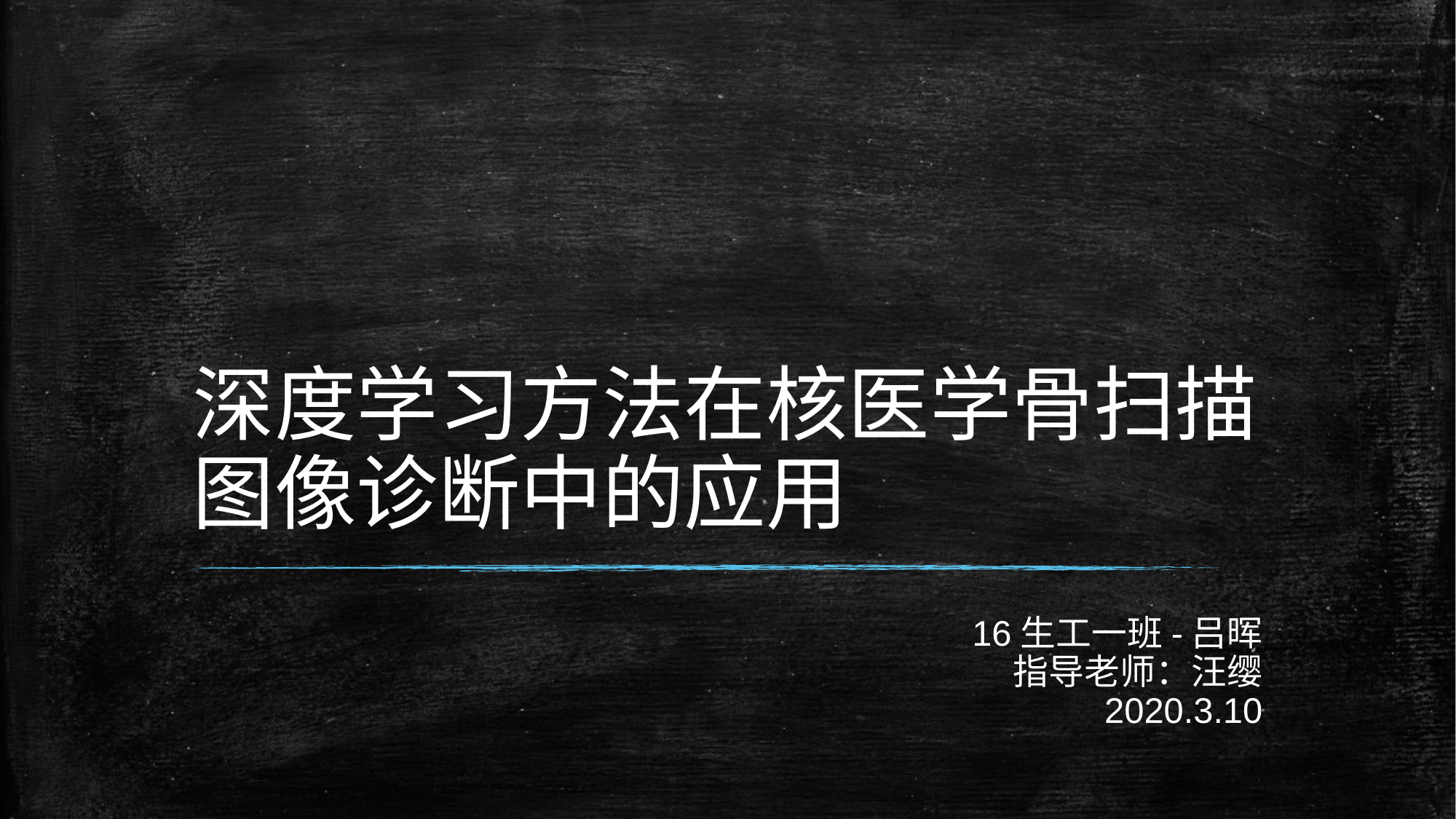

# 深度学习方法在核医学骨扫描图像诊断中的应用
16生工一班-吕晖
指导老师：汪缨
2020.3.10